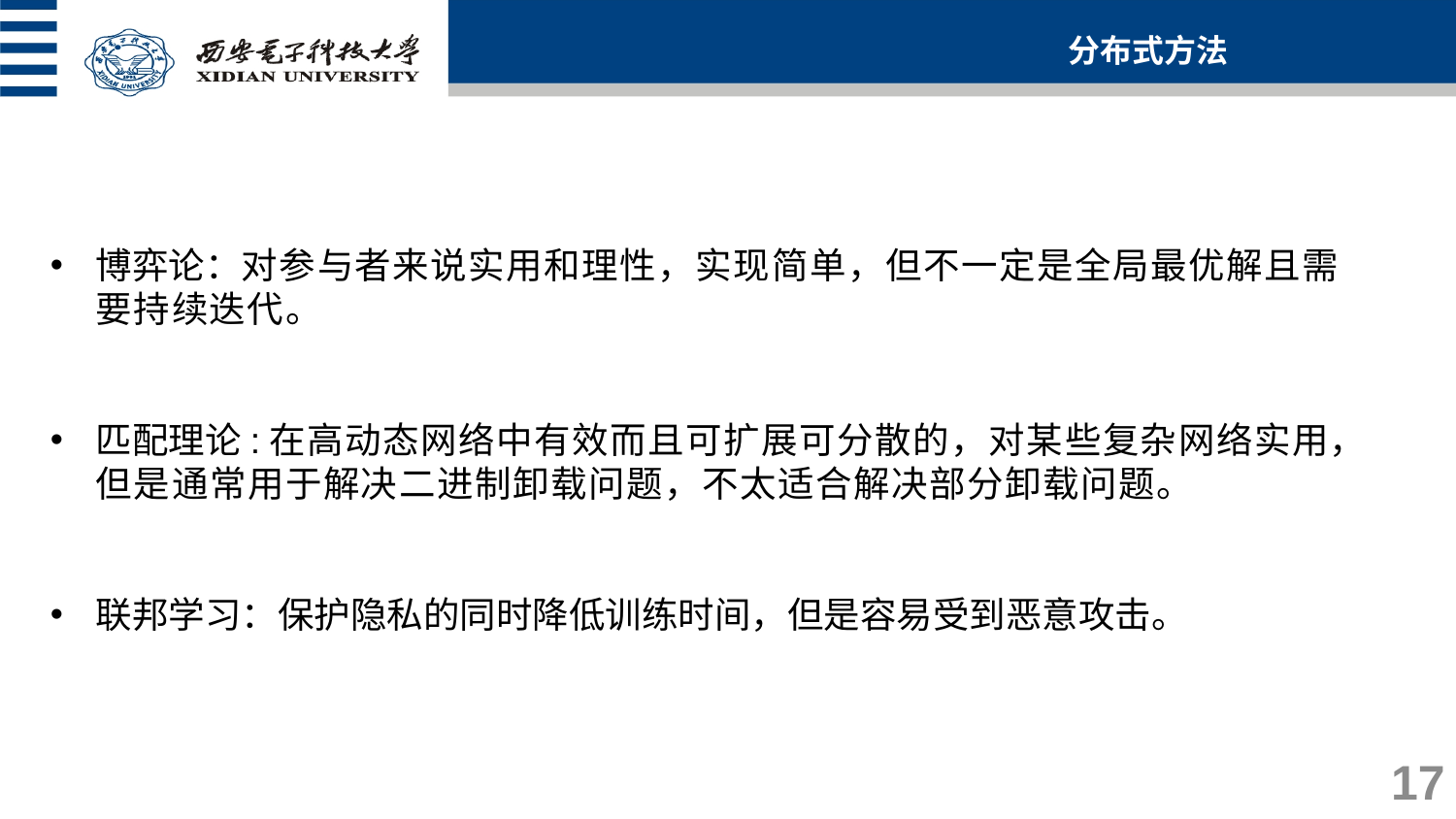

# 分布式方法

博弈论：对参与者来说实用和理性，实现简单，但不一定是全局最优解且需要持续迭代。

匹配理论:在高动态网络中有效而且可扩展可分散的，对某些复杂网络实用，但是通常用于解决二进制卸载问题，不太适合解决部分卸载问题。

联邦学习：保护隐私的同时降低训练时间，但是容易受到恶意攻击。

17